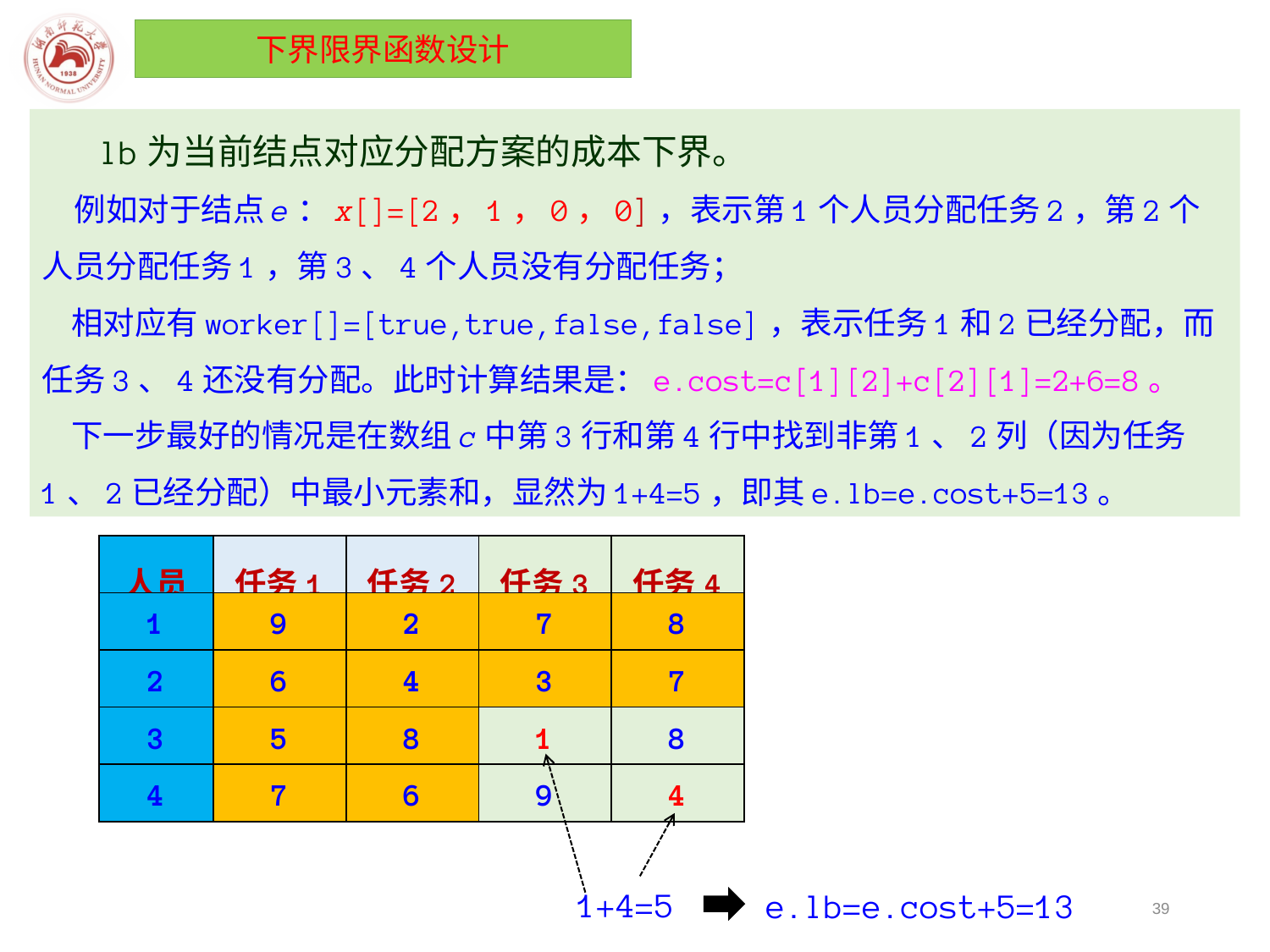

下界限界函数设计
   lb为当前结点对应分配方案的成本下界。
   例如对于结点e：x[]=[2，1，0，0]，表示第1个人员分配任务2，第2个人员分配任务1，第3、4个人员没有分配任务；
   相对应有worker[]=[true,true,false,false]，表示任务1和2已经分配，而任务3、4还没有分配。此时计算结果是：e.cost=c[1][2]+c[2][1]=2+6=8。
   下一步最好的情况是在数组c中第3行和第4行中找到非第1、2列（因为任务1、2已经分配）中最小元素和，显然为1+4=5，即其e.lb=e.cost+5=13。
| 人员 | 任务1 | 任务2 | 任务3 | 任务4 |
| --- | --- | --- | --- | --- |
| 1 | 9 | 2 | 7 | 8 |
| 2 | 6 | 4 | 3 | 7 |
| 3 | 5 | 8 | 1 | 8 |
| 4 | 7 | 6 | 9 | 4 |
1+4=5
e.lb=e.cost+5=13

39